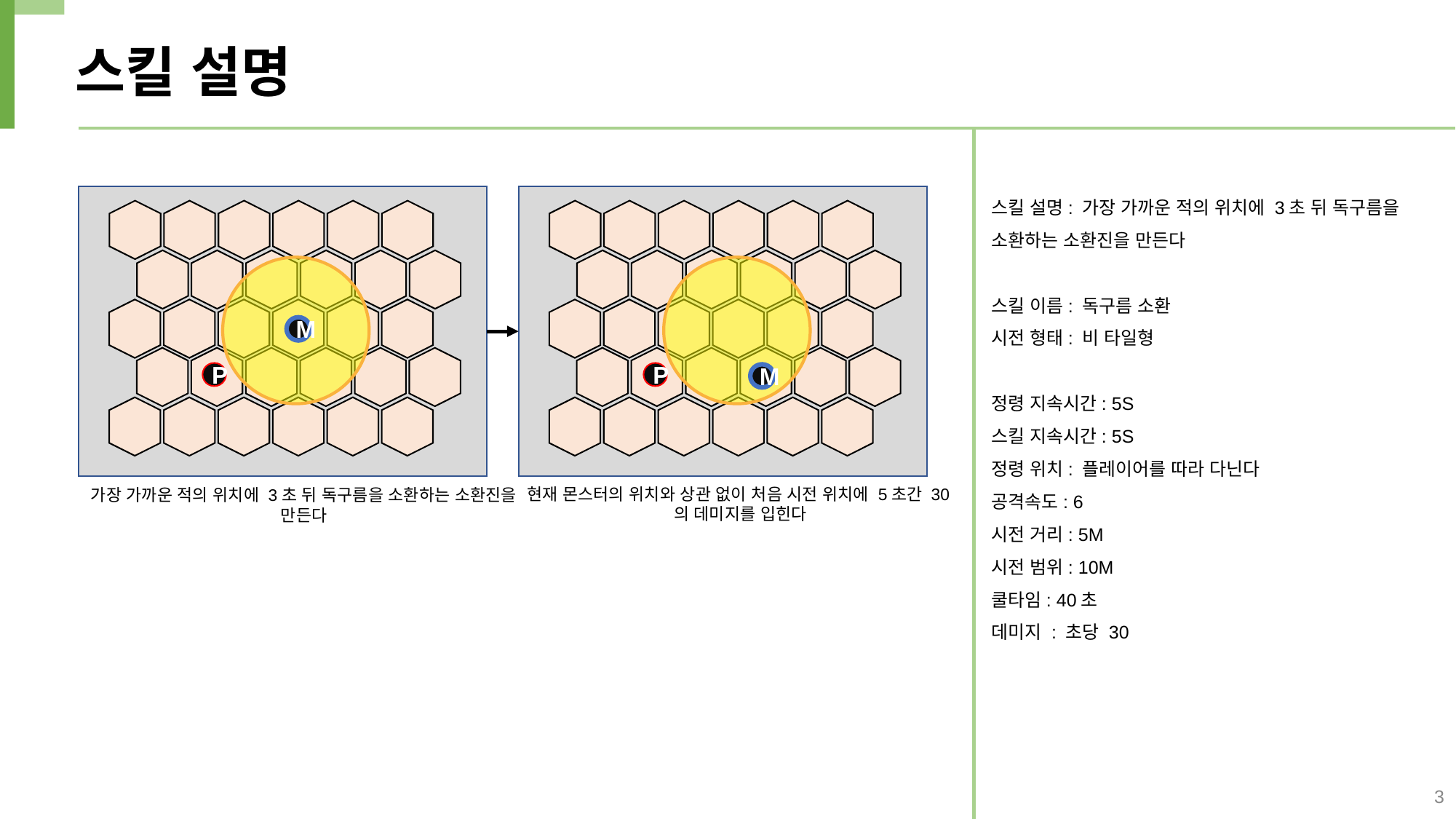

스킬 설명
스킬 설명: 가장 가까운 적의 위치에 3초 뒤 독구름을 소환하는 소환진을 만든다

스킬 이름: 독구름 소환
시전 형태: 비 타일형

정령 지속시간: 5S
스킬 지속시간: 5S
정령 위치: 플레이어를 따라 다닌다
공격속도: 6
시전 거리: 5M
시전 범위: 10M
쿨타임: 40초
데미지 : 초당 30

현재 몬스터의 위치와 상관 없이 처음 시전 위치에 5초간 30의 데미지를 입힌다
가장 가까운 적의 위치에 3초 뒤 독구름을 소환하는 소환진을 만든다

M
P
P
M
3